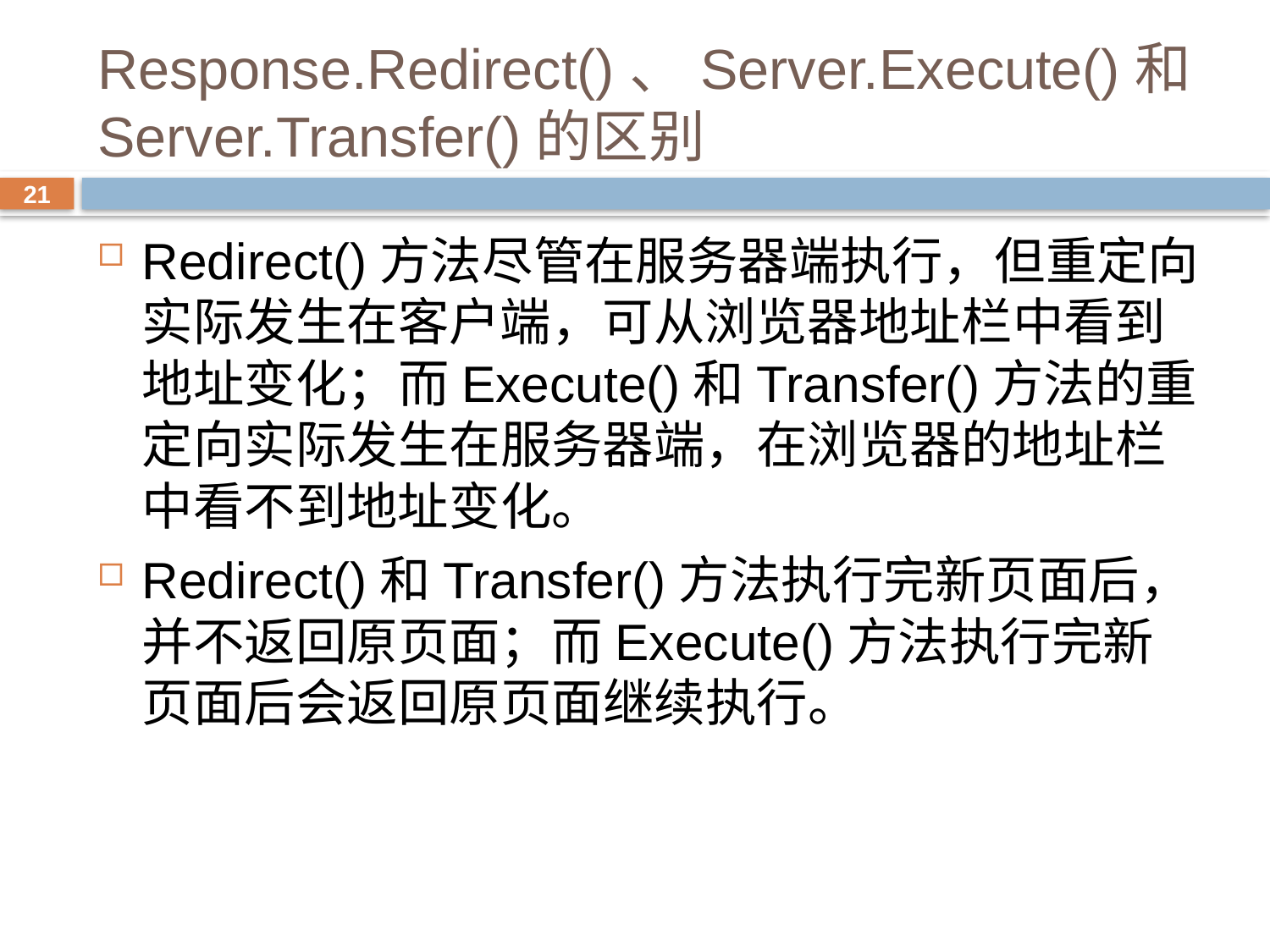

# Response.Redirect()、Server.Execute()和Server.Transfer()的区别
21
Redirect()方法尽管在服务器端执行，但重定向实际发生在客户端，可从浏览器地址栏中看到地址变化；而Execute()和Transfer()方法的重定向实际发生在服务器端，在浏览器的地址栏中看不到地址变化。
Redirect()和Transfer()方法执行完新页面后，并不返回原页面；而Execute()方法执行完新页面后会返回原页面继续执行。